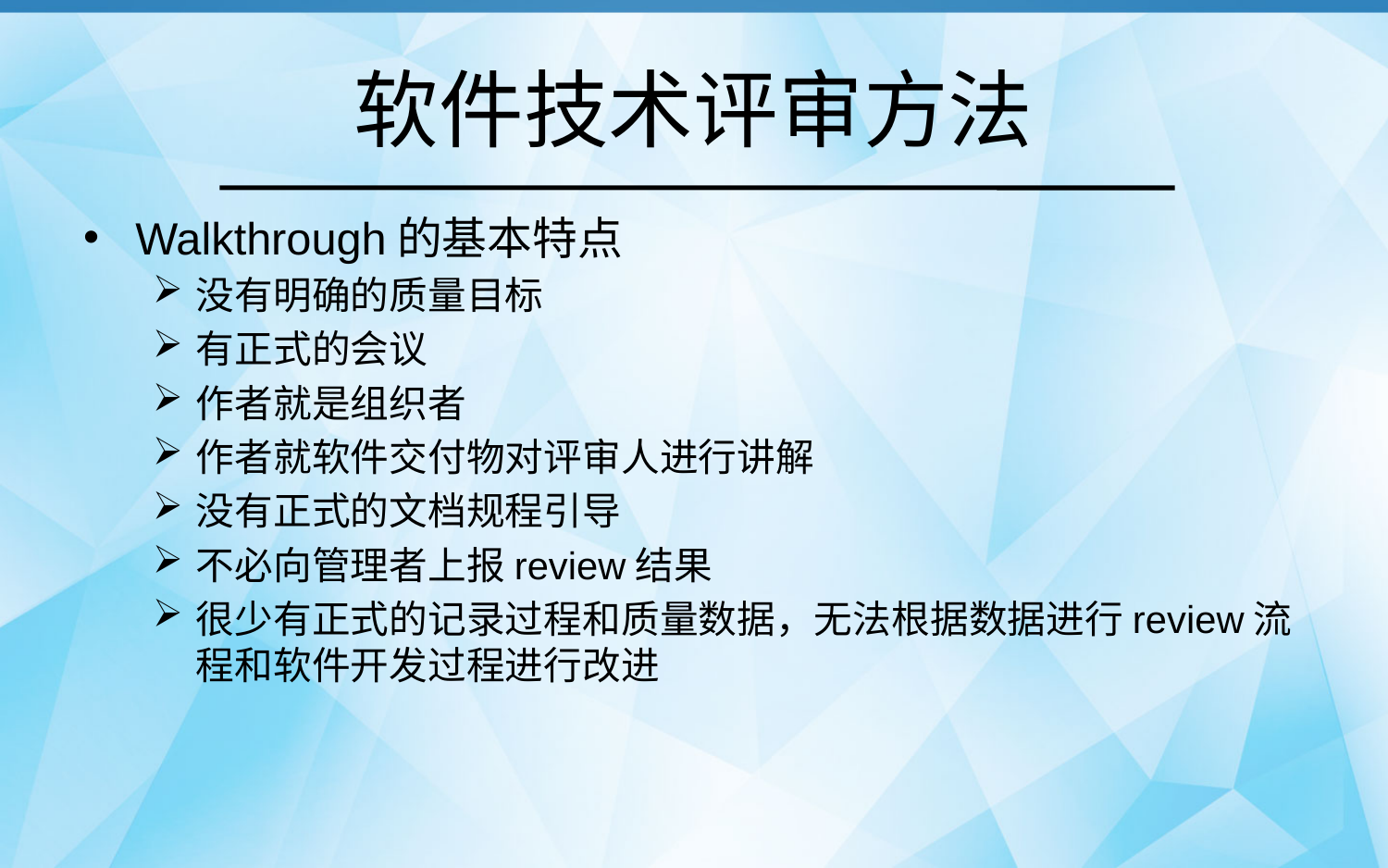

# 软件技术评审方法

Walkthrough的基本特点
没有明确的质量目标
有正式的会议
作者就是组织者
作者就软件交付物对评审人进行讲解
没有正式的文档规程引导
不必向管理者上报review结果
很少有正式的记录过程和质量数据，无法根据数据进行review流程和软件开发过程进行改进